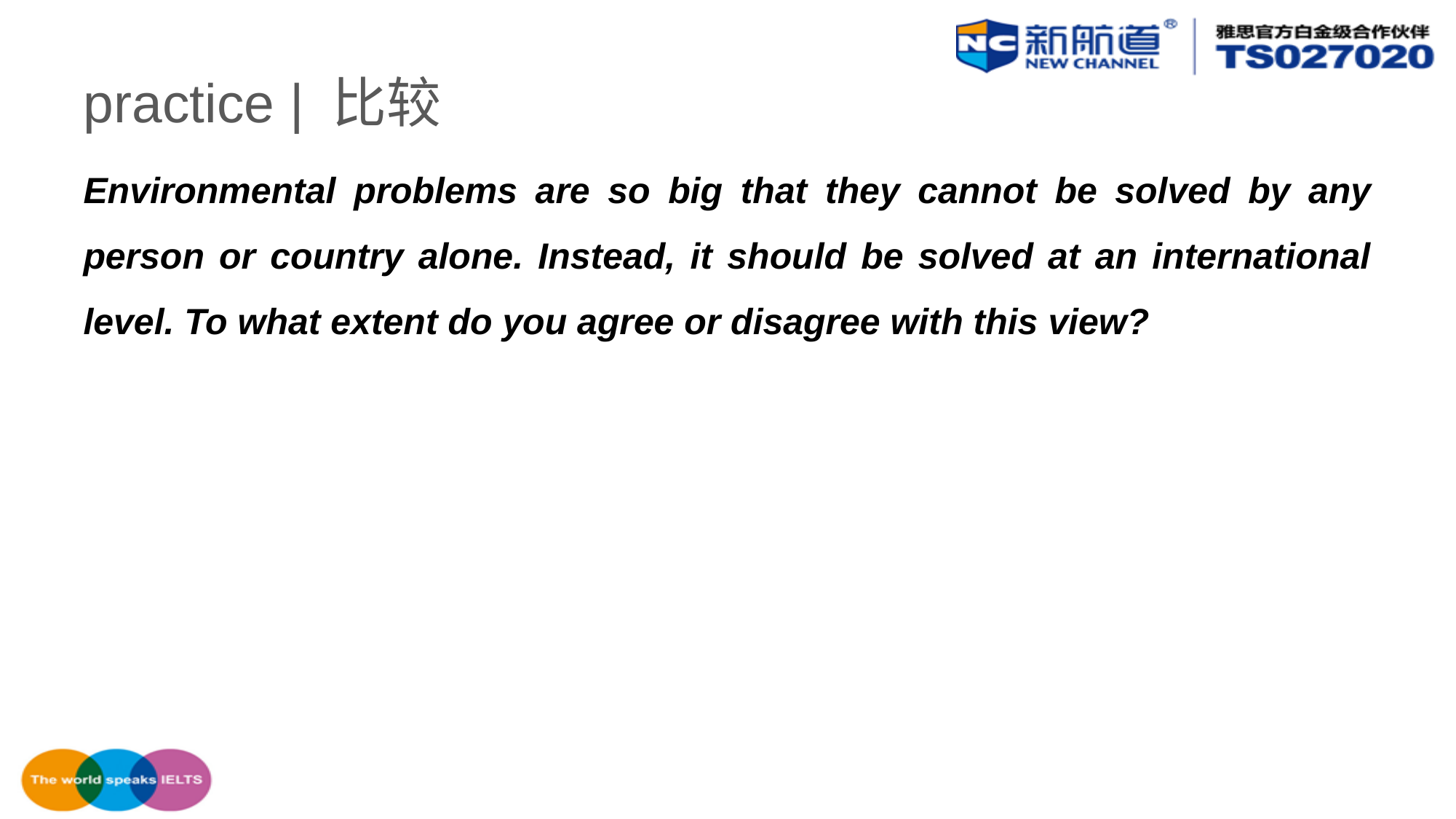

# practice | 比较
Environmental problems are so big that they cannot be solved by any person or country alone. Instead, it should be solved at an international level. To what extent do you agree or disagree with this view?